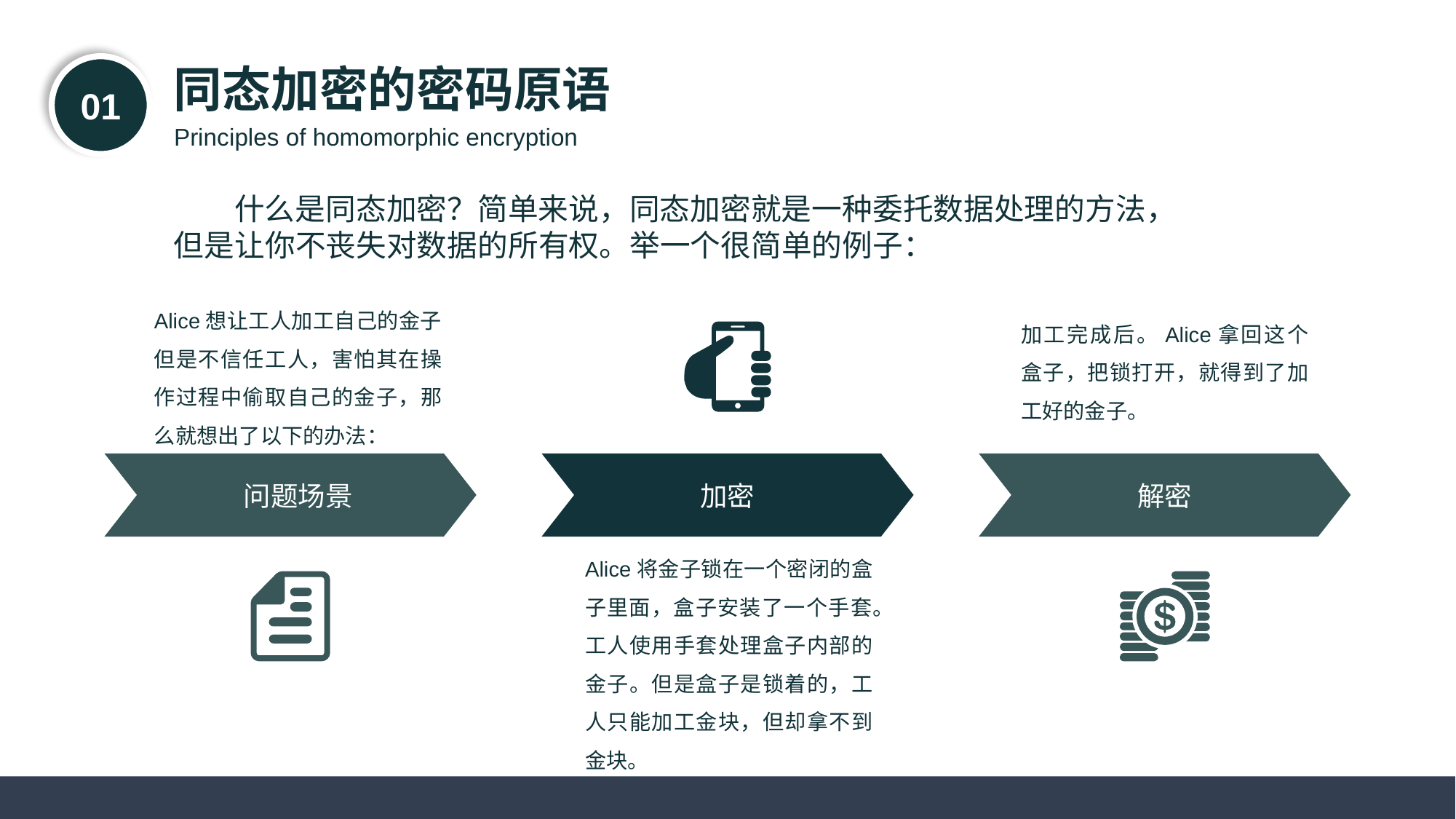

同态加密的密码原语
01
Principles of homomorphic encryption

什么是同态加密？简单来说，同态加密就是一种委托数据处理的方法，但是让你不丧失对数据的所有权。举一个很简单的例子：
Alice想让工人加工自己的金子但是不信任工人，害怕其在操作过程中偷取自己的金子，那么就想出了以下的办法：
加工完成后。Alice拿回这个盒子，把锁打开，就得到了加工好的金子。

问题场景
加密
解密
Alice将金子锁在一个密闭的盒子里面，盒子安装了一个手套。工人使用手套处理盒子内部的金子。但是盒子是锁着的，工人只能加工金块，但却拿不到金块。